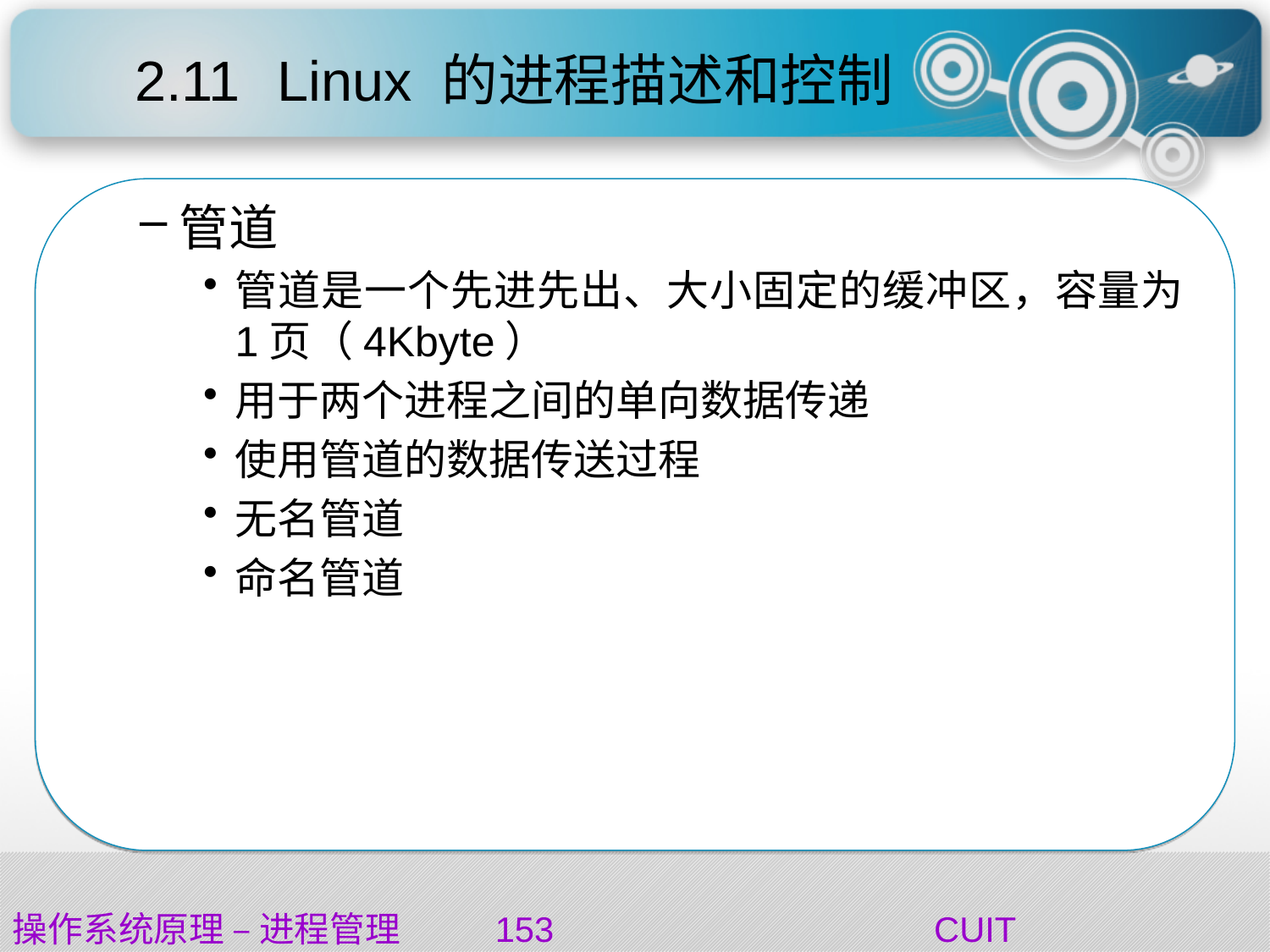

# 2.11	 Linux 的进程描述和控制
管道
管道是一个先进先出、大小固定的缓冲区，容量为1页（4Kbyte）
用于两个进程之间的单向数据传递
使用管道的数据传送过程
无名管道
命名管道